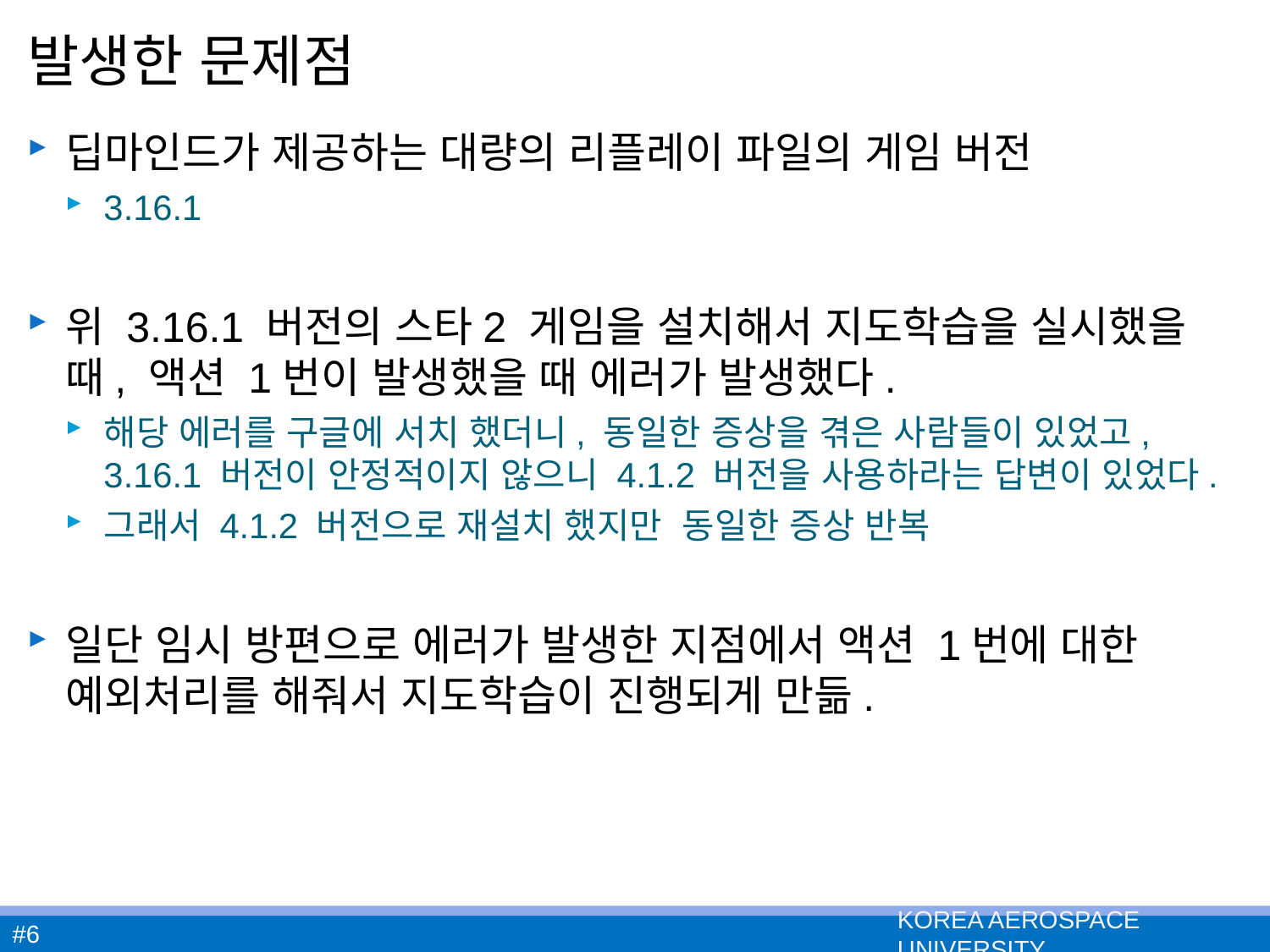

# 발생한 문제점
딥마인드가 제공하는 대량의 리플레이 파일의 게임 버전
3.16.1

위 3.16.1 버전의 스타2 게임을 설치해서 지도학습을 실시했을 때, 액션 1번이 발생했을 때 에러가 발생했다.
해당 에러를 구글에 서치 했더니, 동일한 증상을 겪은 사람들이 있었고, 3.16.1 버전이 안정적이지 않으니 4.1.2 버전을 사용하라는 답변이 있었다.
그래서 4.1.2 버전으로 재설치 했지만  동일한 증상 반복

일단 임시 방편으로 에러가 발생한 지점에서 액션 1번에 대한 예외처리를 해줘서 지도학습이 진행되게 만듦.
#6